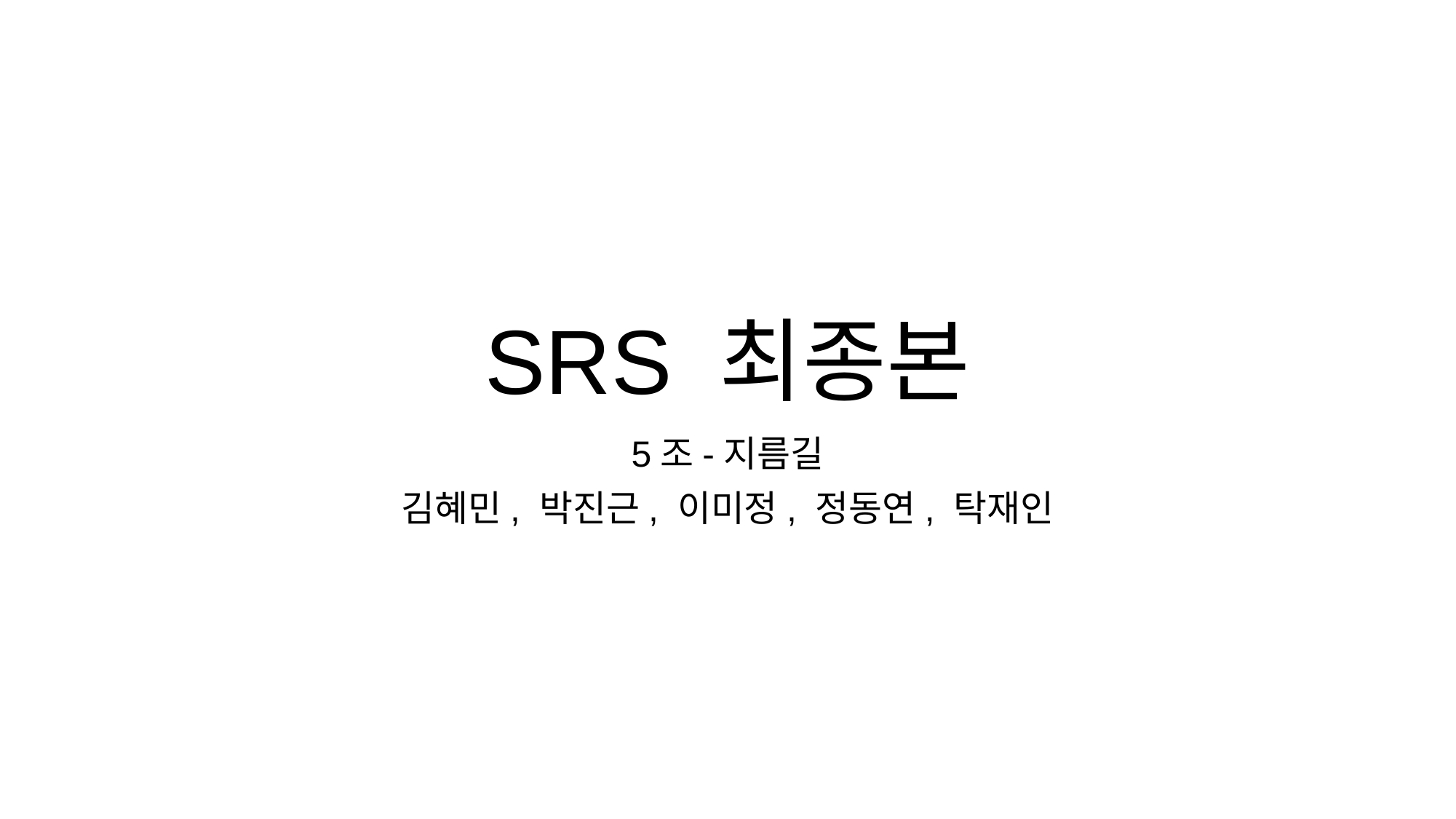

# SRS 최종본
5조-지름길
김혜민, 박진근, 이미정, 정동연, 탁재인